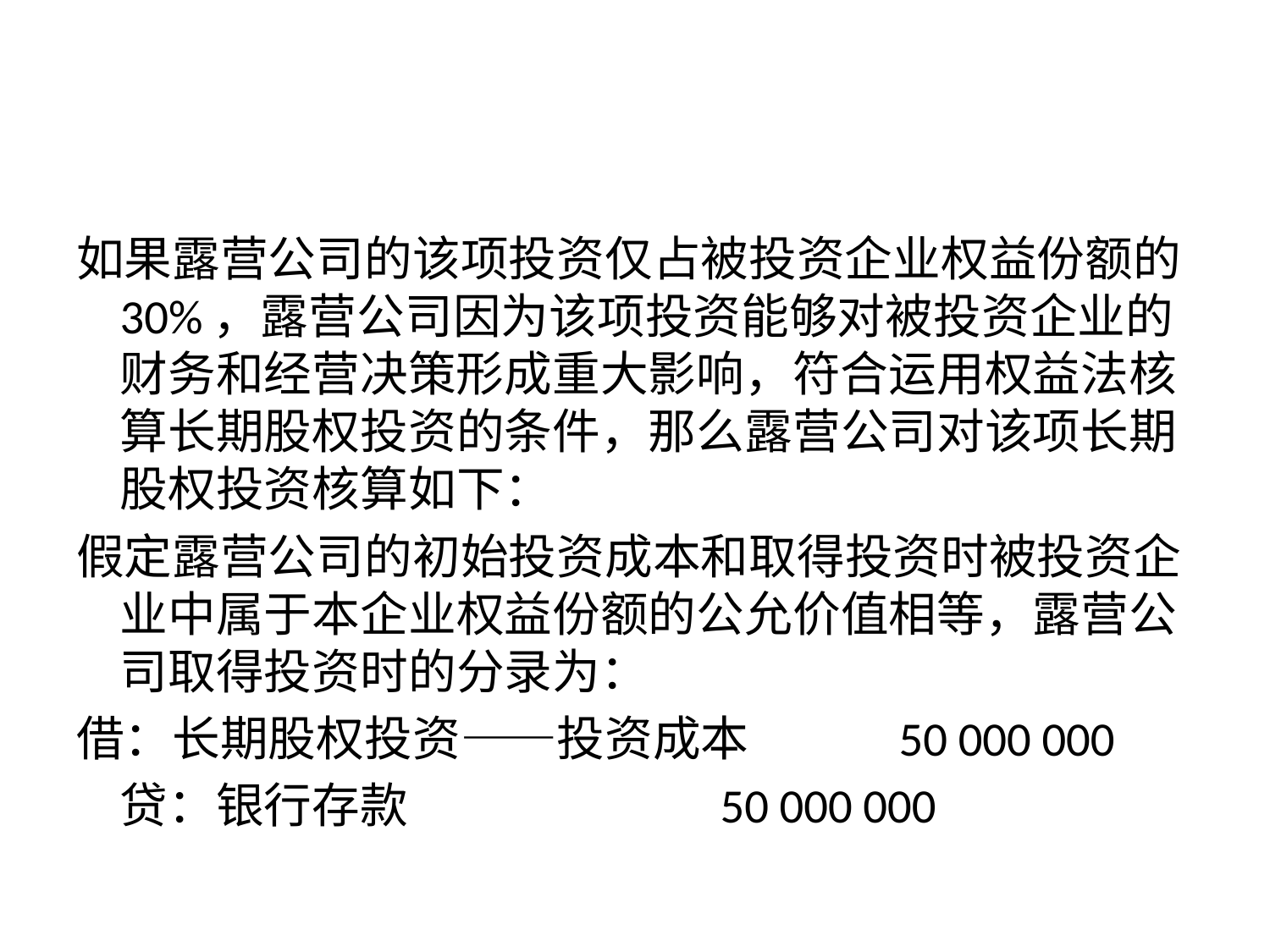

#
如果露营公司的该项投资仅占被投资企业权益份额的30%，露营公司因为该项投资能够对被投资企业的财务和经营决策形成重大影响，符合运用权益法核算长期股权投资的条件，那么露营公司对该项长期股权投资核算如下：
假定露营公司的初始投资成本和取得投资时被投资企业中属于本企业权益份额的公允价值相等，露营公司取得投资时的分录为：
借：长期股权投资——投资成本             50 000 000
	贷：银行存款                            50 000 000